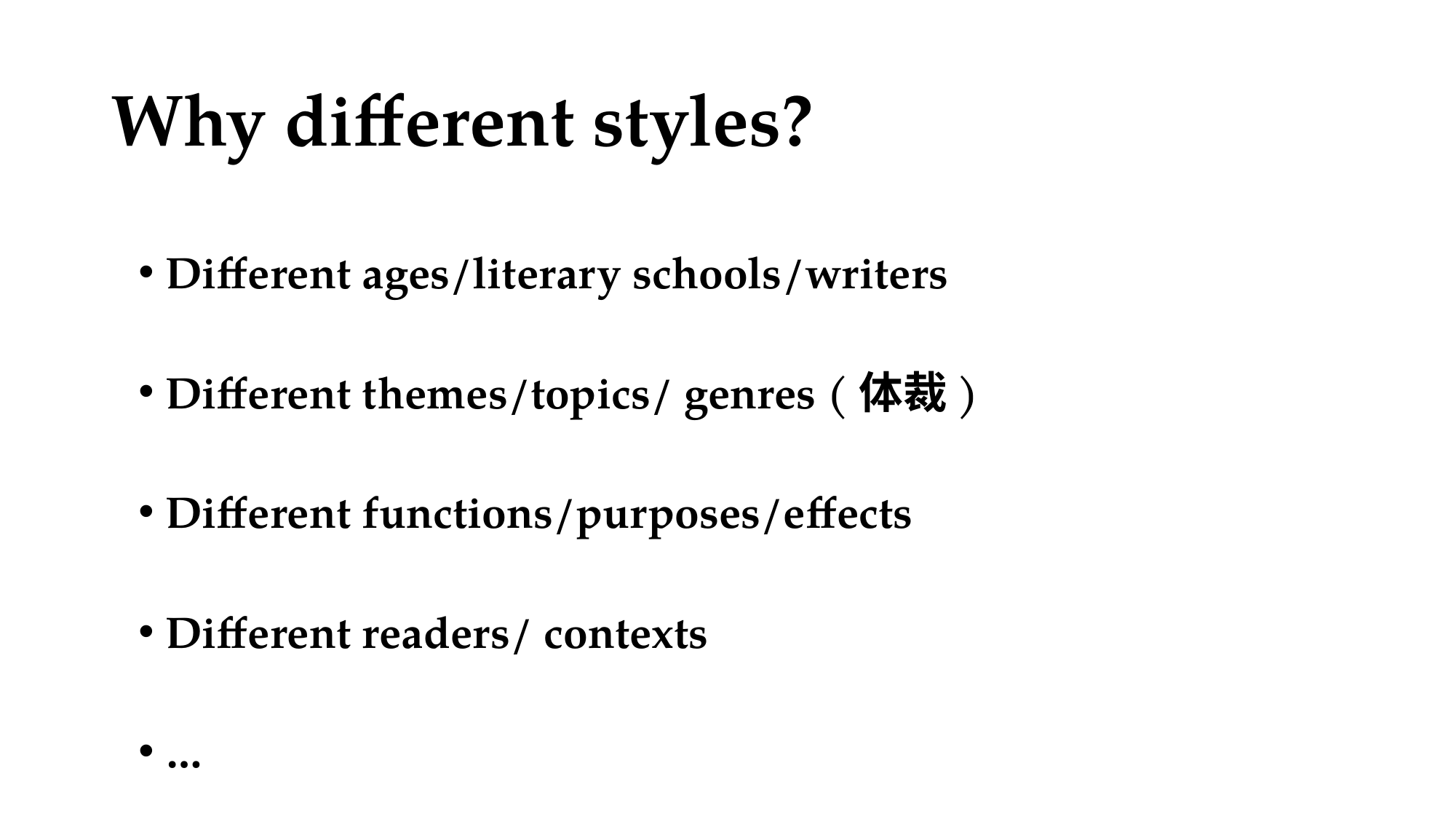

# Why different styles?
Different ages/literary schools/writers
Different themes/topics/ genres (体裁)
Different functions/purposes/effects
Different readers/ contexts
…